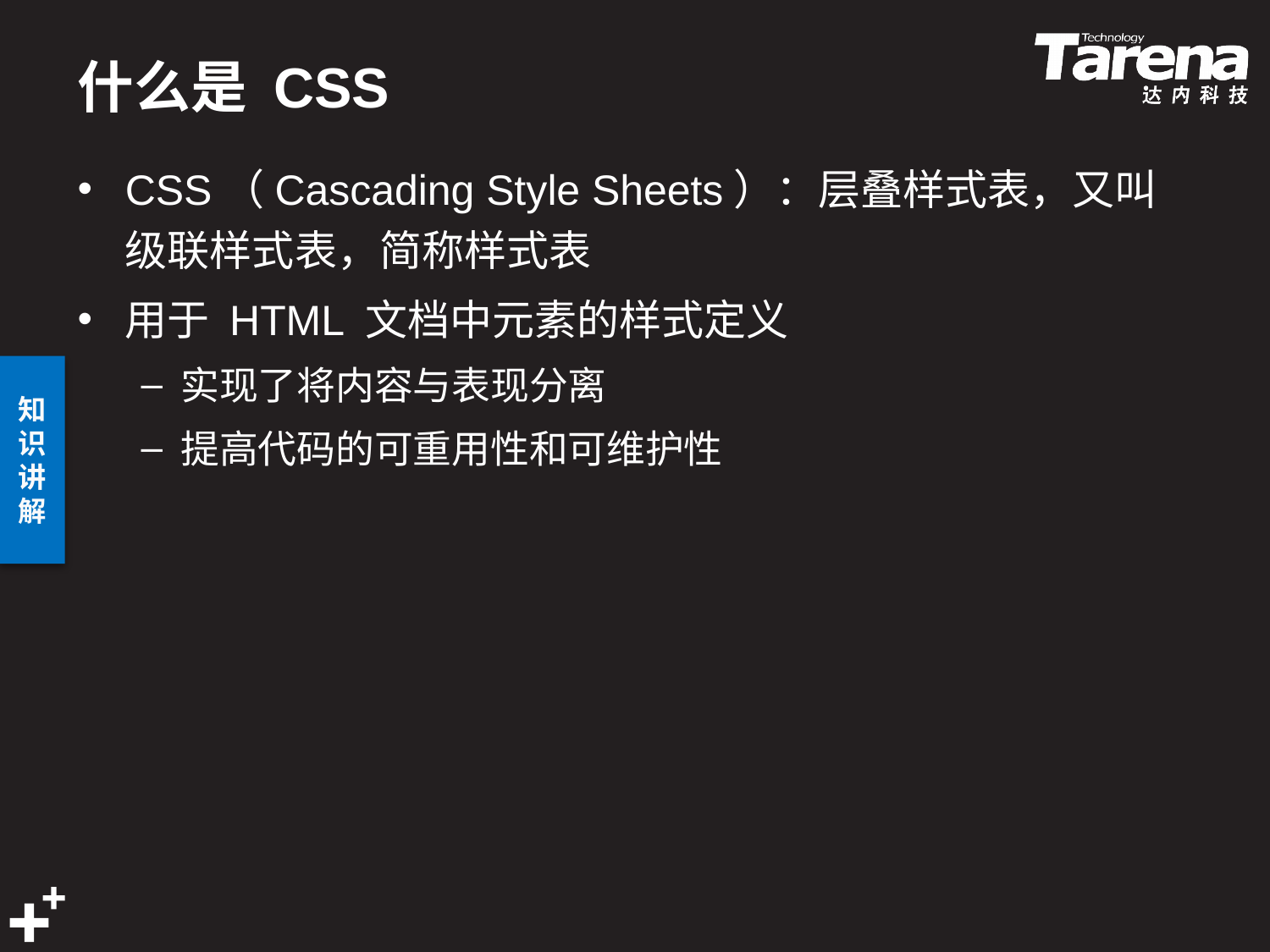

# 什么是 CSS
CSS（Cascading Style Sheets）：层叠样式表，又叫级联样式表，简称样式表
用于 HTML 文档中元素的样式定义
实现了将内容与表现分离
提高代码的可重用性和可维护性